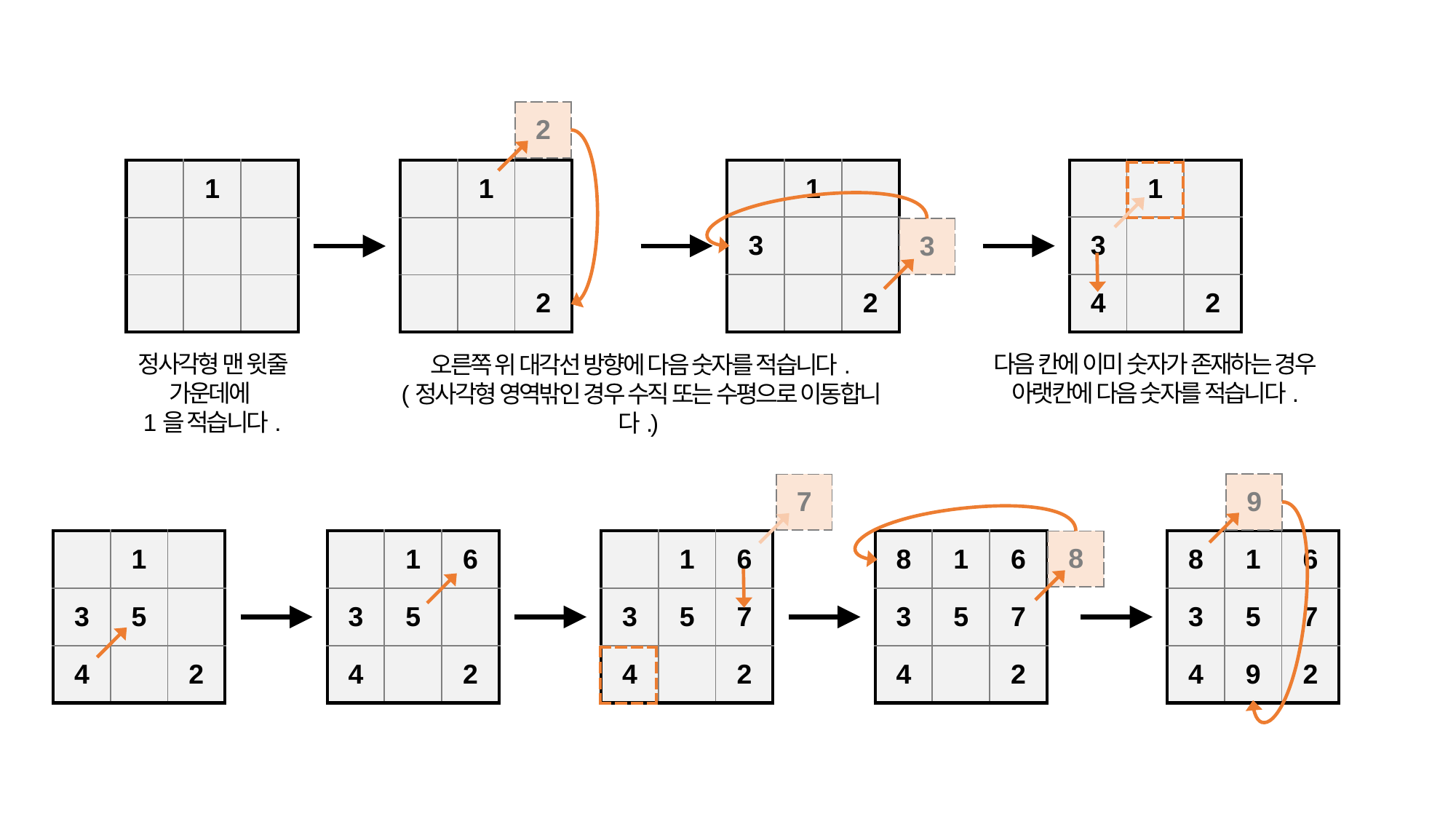

| 2 |
| --- |
|  | 1 |  |
| --- | --- | --- |
| 3 |  |  |
|  |  | 2 |
|  | 1 |  |
| --- | --- | --- |
| 3 |  |  |
| 4 |  | 2 |
|  | 1 |  |
| --- | --- | --- |
|  |  |  |
|  |  |  |
|  | 1 |  |
| --- | --- | --- |
|  |  |  |
|  |  | 2 |
|  |
| --- |
| 3 |
| --- |
| 3 |
| --- |
| 3 |
| --- |
| 2 |
| --- |
다음 칸에 이미 숫자가 존재하는 경우
아랫칸에 다음 숫자를 적습니다.
정사각형 맨 윗줄 가운데에
1을 적습니다.
오른쪽 위 대각선 방향에 다음 숫자를 적습니다.
(정사각형 영역밖인 경우 수직 또는 수평으로 이동합니다.)
| 9 |
| --- |
| 7 |
| --- |
|  | 1 |  |
| --- | --- | --- |
| 3 | 5 |  |
| 4 |  | 2 |
|  | 1 | 6 |
| --- | --- | --- |
| 3 | 5 |  |
| 4 |  | 2 |
|  | 1 | 6 |
| --- | --- | --- |
| 3 | 5 | 7 |
| 4 |  | 2 |
| 8 | 1 | 6 |
| --- | --- | --- |
| 3 | 5 | 7 |
| 4 |  | 2 |
| 8 | 1 | 6 |
| --- | --- | --- |
| 3 | 5 | 7 |
| 4 | 9 | 2 |
| 8 |
| --- |
| 8 |
| --- |
| 9 |
| --- |
|  |
| --- |